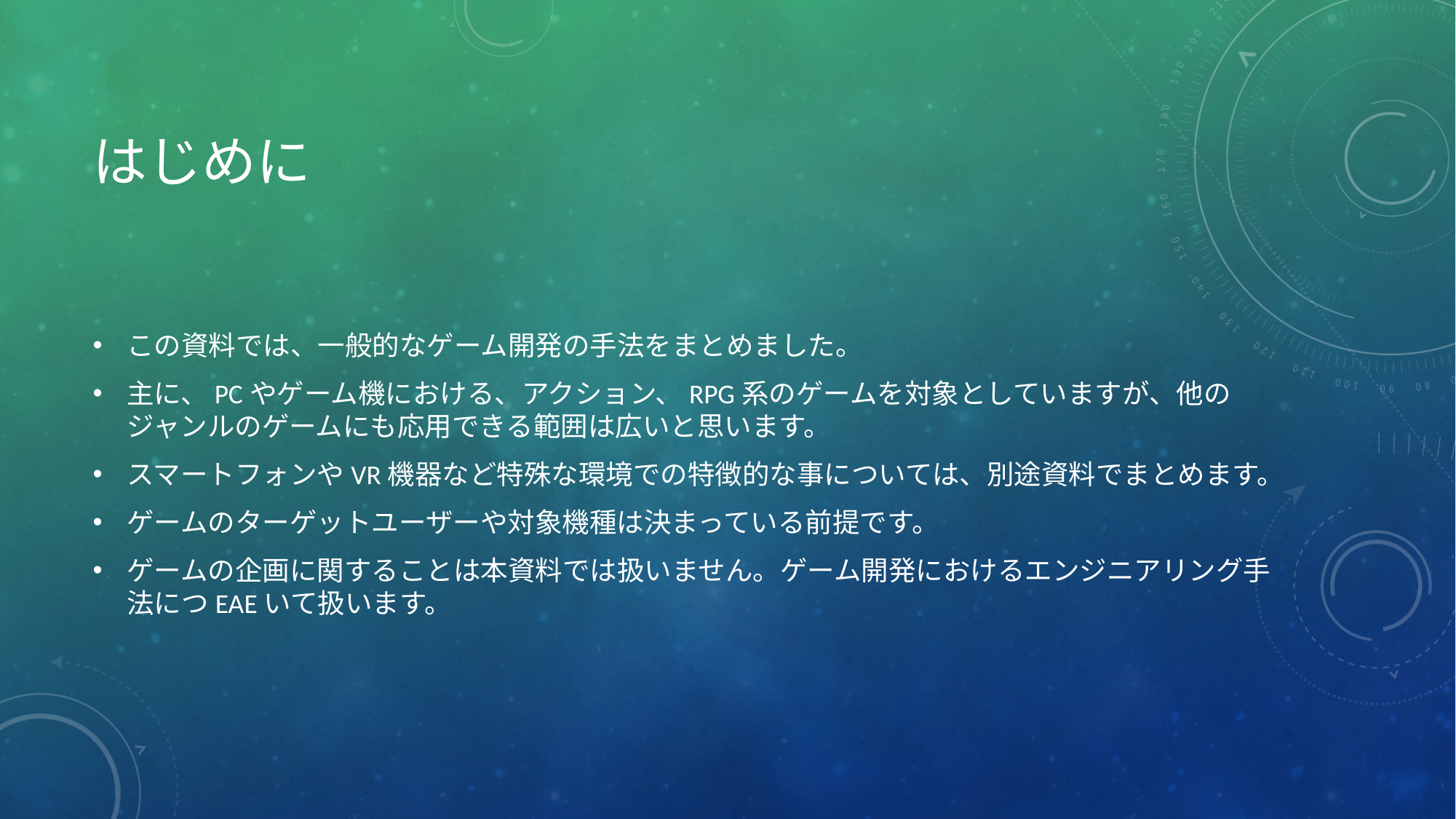

# はじめに
この資料では、一般的なゲーム開発の手法をまとめました。
主に、PCやゲーム機における、アクション、RPG系のゲームを対象としていますが、他のジャンルのゲームにも応用できる範囲は広いと思います。
スマートフォンやVR機器など特殊な環境での特徴的な事については、別途資料でまとめます。
ゲームのターゲットユーザーや対象機種は決まっている前提です。
ゲームの企画に関することは本資料では扱いません。ゲーム開発におけるエンジニアリング手法につEAEいて扱います。